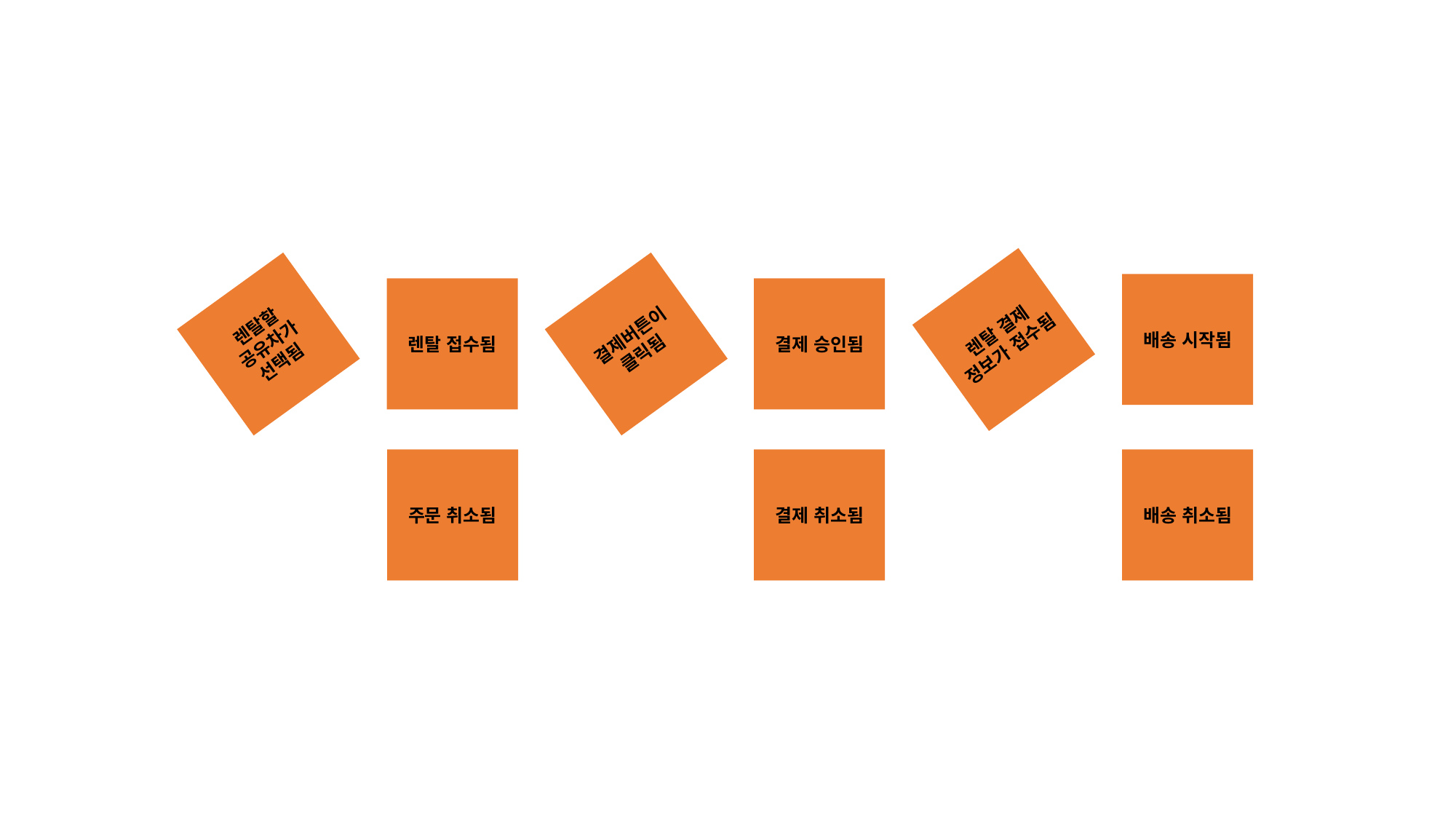

렌탈 결제 정보가 접수됨
배송 시작됨
결제 승인됨
렌탈할 공유차가 선택됨
렌탈 접수됨
결제버튼이 클릭됨
주문 취소됨
결제 취소됨
배송 취소됨